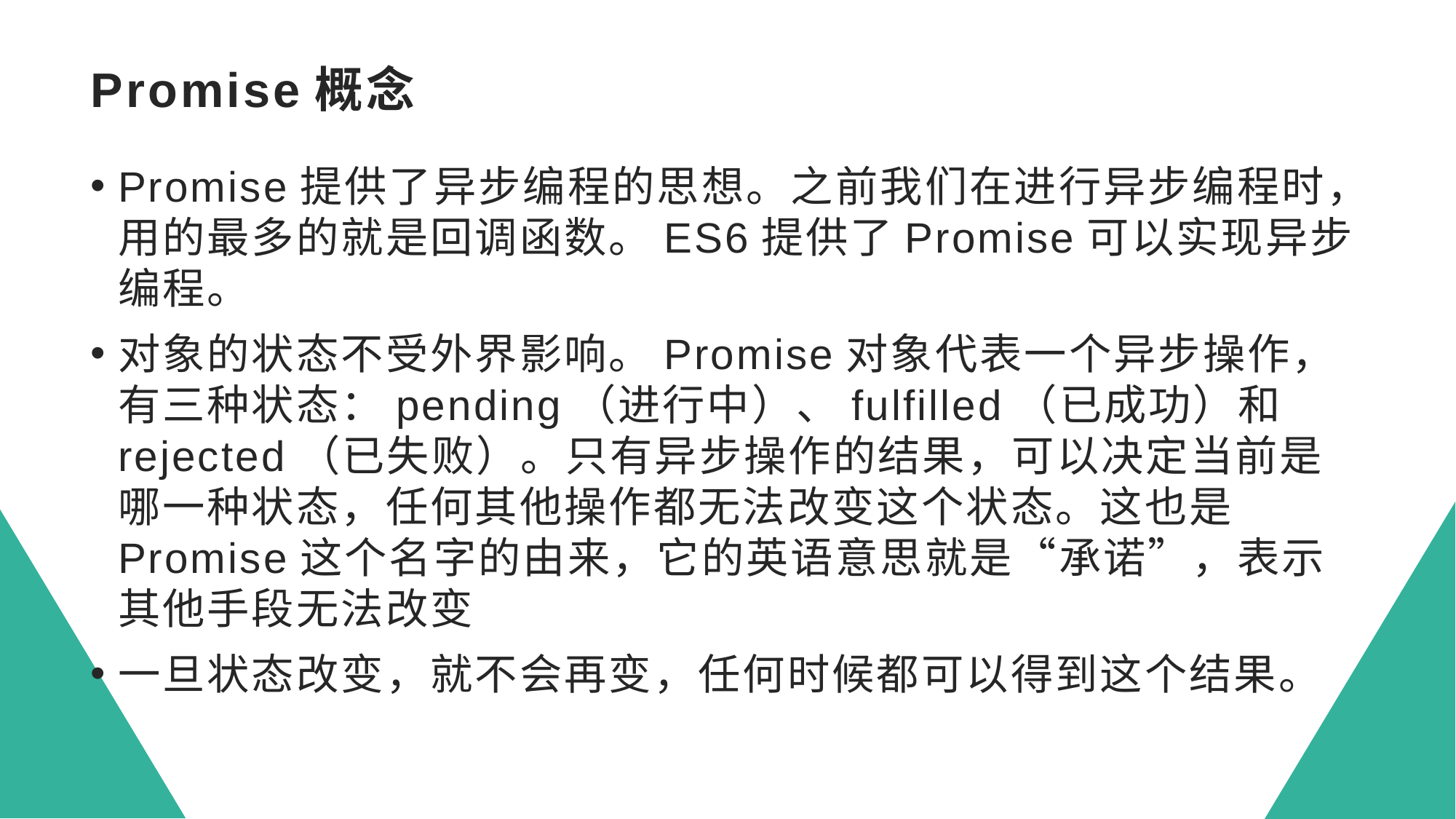

# Promise概念
Promise提供了异步编程的思想。之前我们在进行异步编程时，用的最多的就是回调函数。ES6提供了Promise可以实现异步编程。
对象的状态不受外界影响。Promise对象代表一个异步操作，有三种状态：pending（进行中）、fulfilled（已成功）和rejected（已失败）。只有异步操作的结果，可以决定当前是哪一种状态，任何其他操作都无法改变这个状态。这也是Promise这个名字的由来，它的英语意思就是“承诺”，表示其他手段无法改变
一旦状态改变，就不会再变，任何时候都可以得到这个结果。